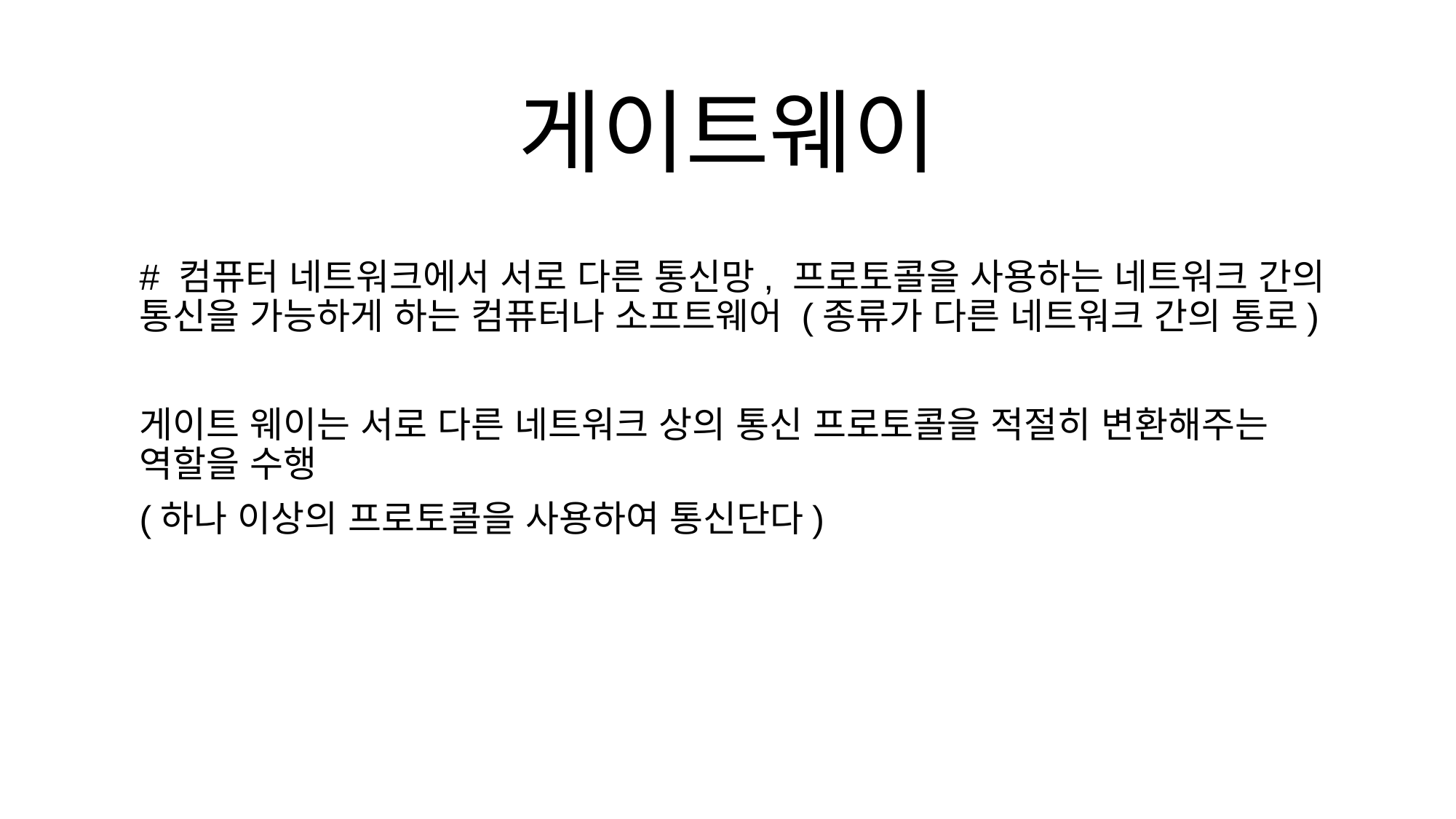

# 게이트웨이
# 컴퓨터 네트워크에서 서로 다른 통신망, 프로토콜을 사용하는 네트워크 간의 통신을 가능하게 하는 컴퓨터나 소프트웨어 (종류가 다른 네트워크 간의 통로)

게이트 웨이는 서로 다른 네트워크 상의 통신 프로토콜을 적절히 변환해주는 역할을 수행
(하나 이상의 프로토콜을 사용하여 통신단다)